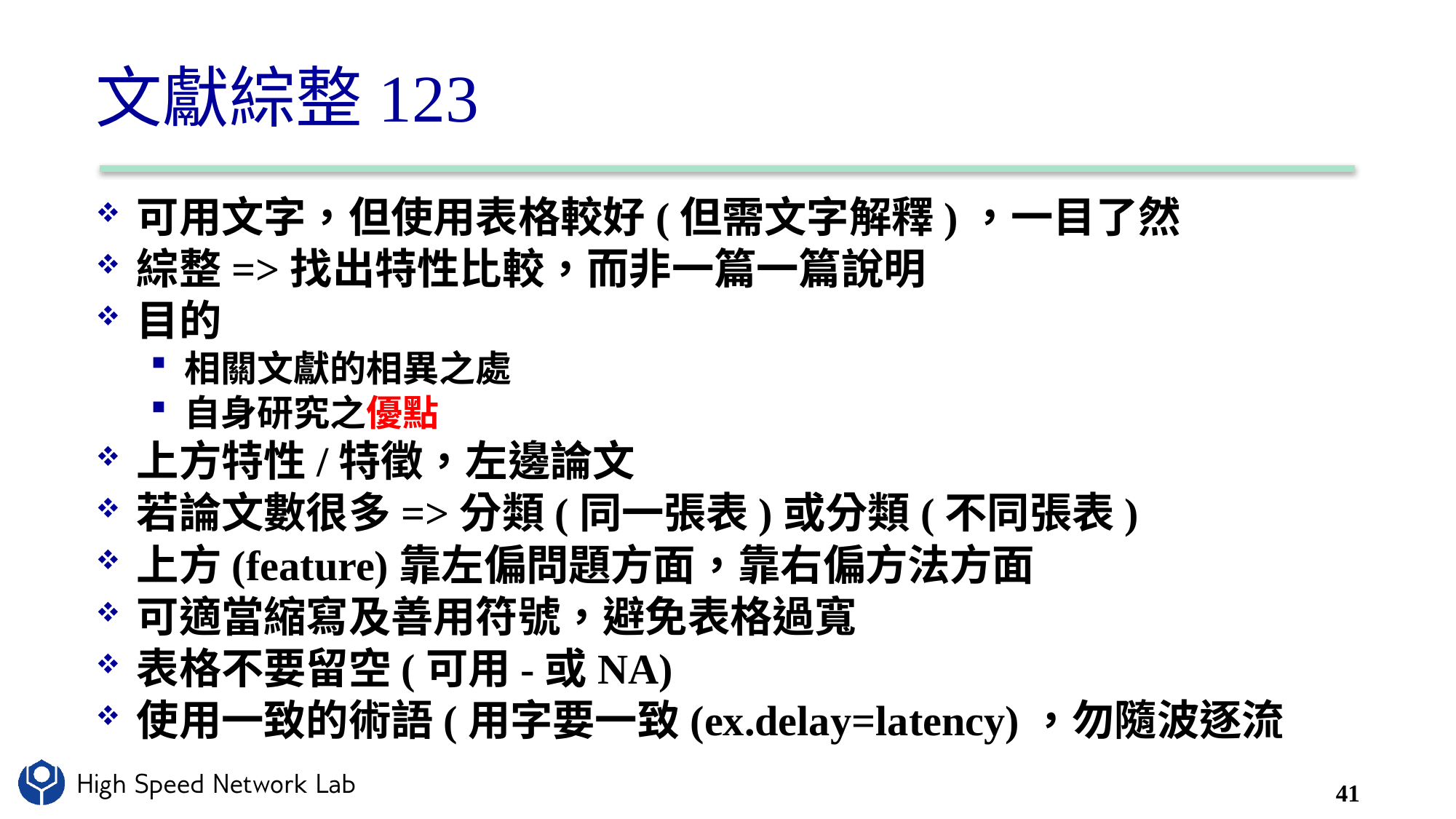

# 文獻綜整123
可用文字，但使用表格較好(但需文字解釋)，一目了然
綜整=>找出特性比較，而非一篇一篇說明
目的
相關文獻的相異之處
自身研究之優點
上方特性/特徵，左邊論文
若論文數很多=>分類(同一張表)或分類(不同張表)
上方(feature)靠左偏問題方面，靠右偏方法方面
可適當縮寫及善用符號，避免表格過寬
表格不要留空(可用-或NA)
使用一致的術語(用字要一致(ex.delay=latency)，勿隨波逐流

41